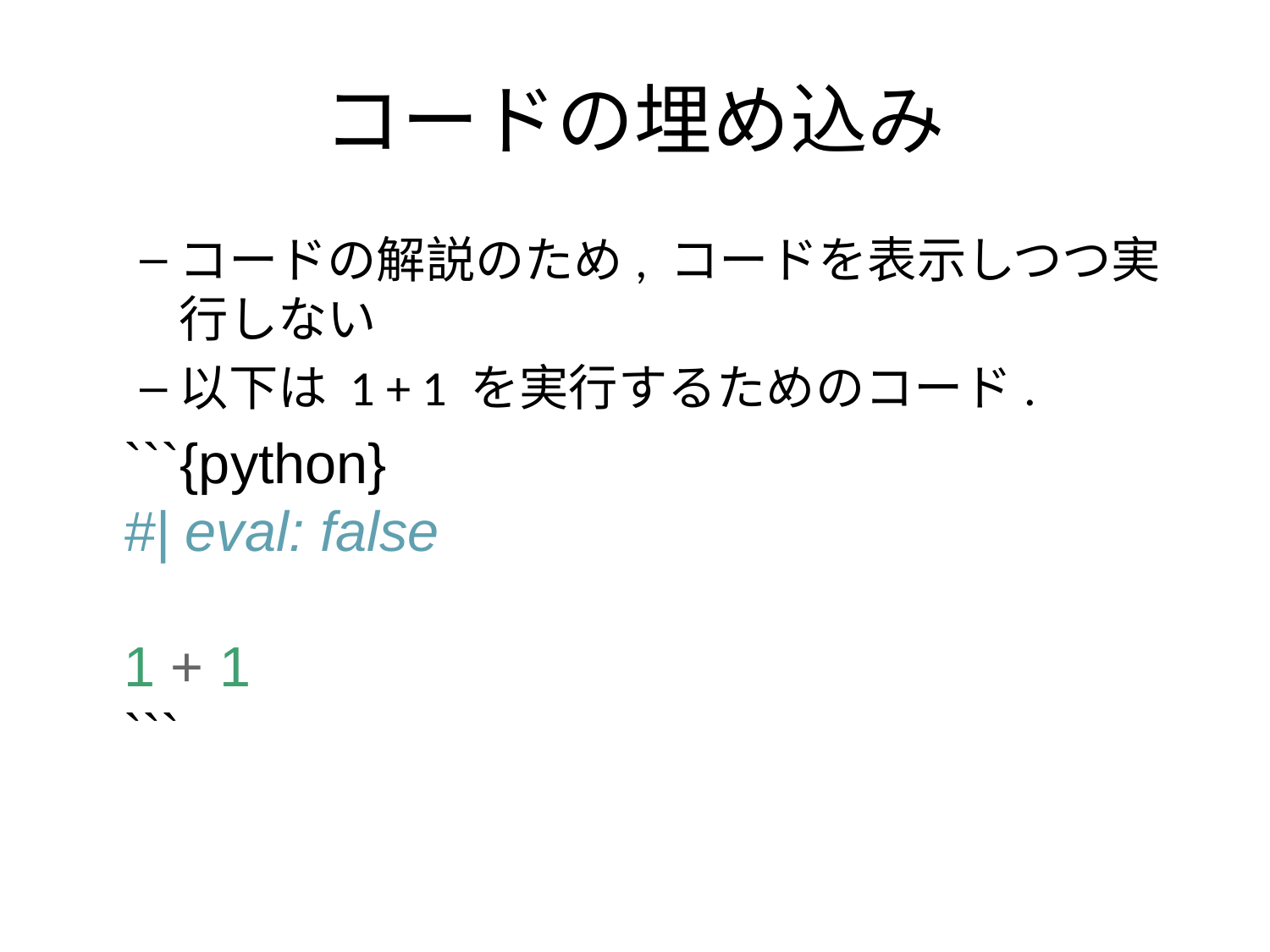

# コードの埋め込み
コードの解説のため, コードを表示しつつ実行しない
以下は 1 + 1 を実行するためのコード.
```{python}
#| eval: false
1 + 1
```